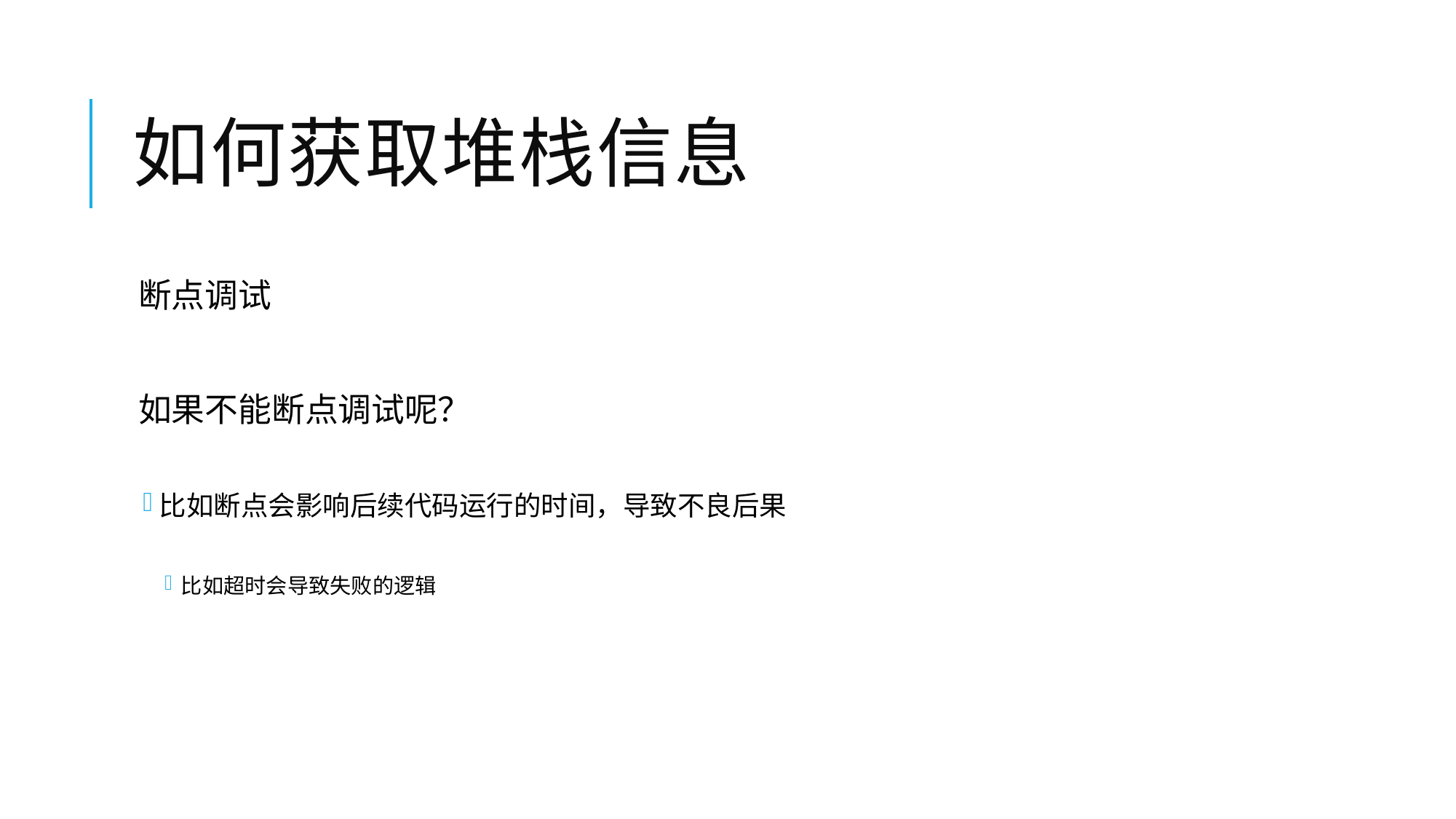

# 如何获取堆栈信息
断点调试

如果不能断点调试呢？

比如断点会影响后续代码运行的时间，导致不良后果

比如超时会导致失败的逻辑